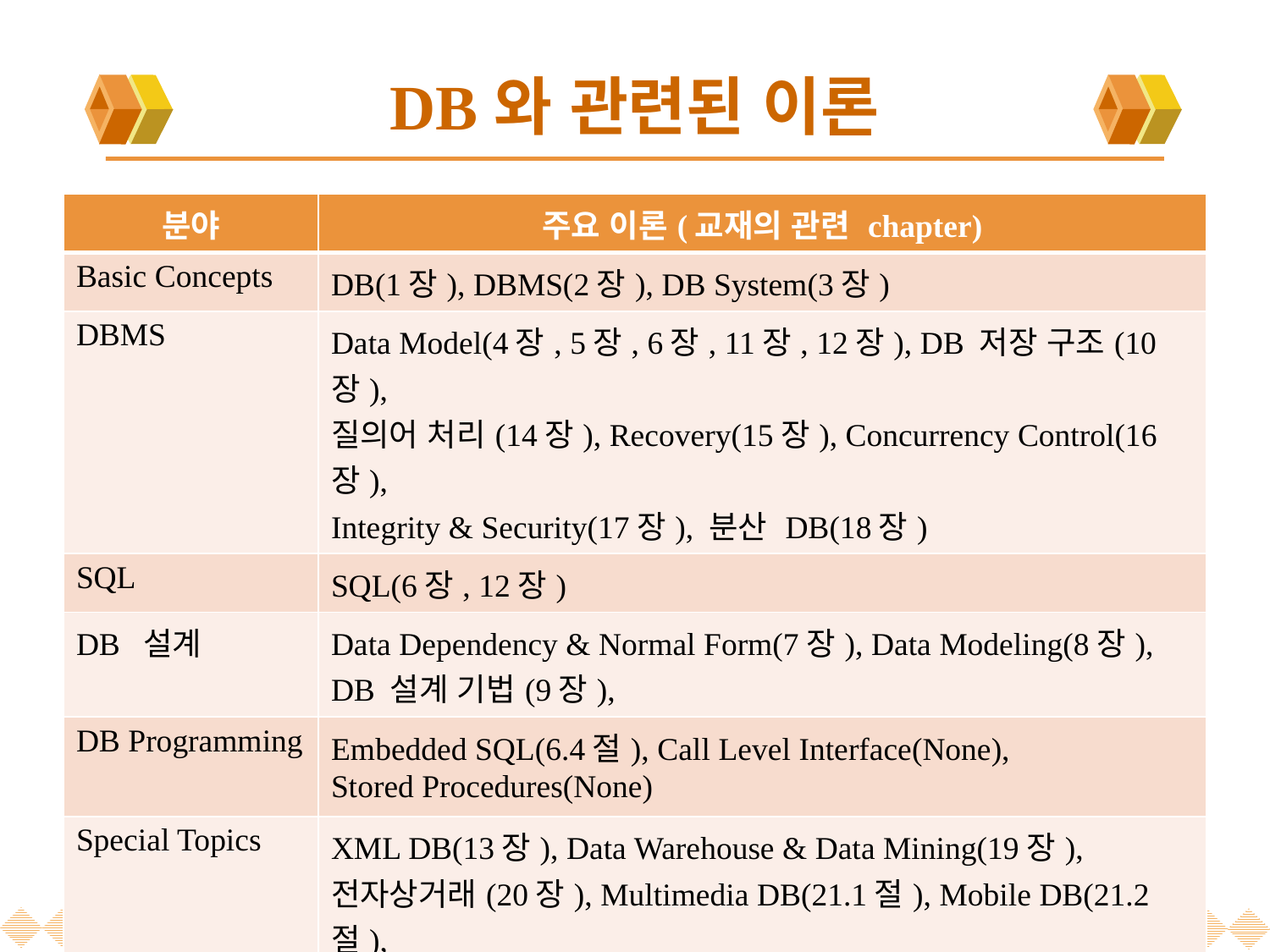

# DB와 관련된 이론
| 분야 | 주요 이론(교재의 관련 chapter) |
| --- | --- |
| Basic Concepts | DB(1장), DBMS(2장), DB System(3장) |
| DBMS | Data Model(4장, 5장, 6장, 11장, 12장), DB 저장 구조(10장), 질의어 처리(14장), Recovery(15장), Concurrency Control(16장), Integrity & Security(17장), 분산 DB(18장) |
| SQL | SQL(6장, 12장) |
| DB 설계 | Data Dependency & Normal Form(7장), Data Modeling(8장), DB 설계 기법(9장), |
| DB Programming | Embedded SQL(6.4절), Call Level Interface(None), Stored Procedures(None) |
| Special Topics | XML DB(13장), Data Warehouse & Data Mining(19장), 전자상거래(20장), Multimedia DB(21.1절), Mobile DB(21.2절), GIS(21.3절) |